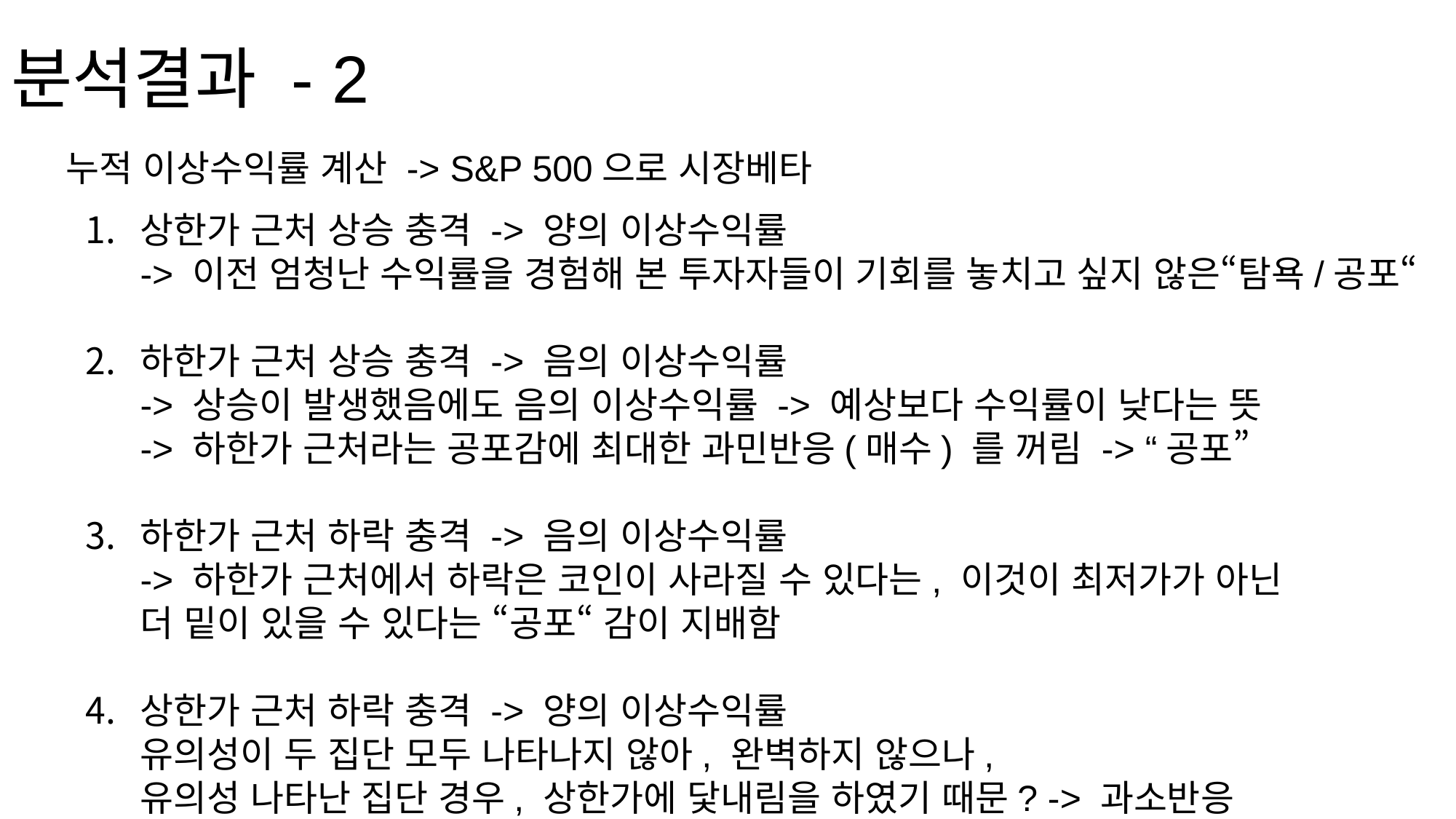

# 분석결과 - 2
누적 이상수익률 계산 -> S&P 500으로 시장베타
상한가 근처 상승 충격 -> 양의 이상수익률
-> 이전 엄청난 수익률을 경험해 본 투자자들이 기회를 놓치고 싶지 않은“탐욕/공포“

하한가 근처 상승 충격 -> 음의 이상수익률
-> 상승이 발생했음에도 음의 이상수익률 -> 예상보다 수익률이 낮다는 뜻
-> 하한가 근처라는 공포감에 최대한 과민반응(매수) 를 꺼림 -> “공포”

하한가 근처 하락 충격 -> 음의 이상수익률
-> 하한가 근처에서 하락은 코인이 사라질 수 있다는, 이것이 최저가가 아닌
더 밑이 있을 수 있다는 “공포“ 감이 지배함

상한가 근처 하락 충격 -> 양의 이상수익률
유의성이 두 집단 모두 나타나지 않아, 완벽하지 않으나,
유의성 나타난 집단 경우, 상한가에 닻내림을 하였기 때문? -> 과소반응